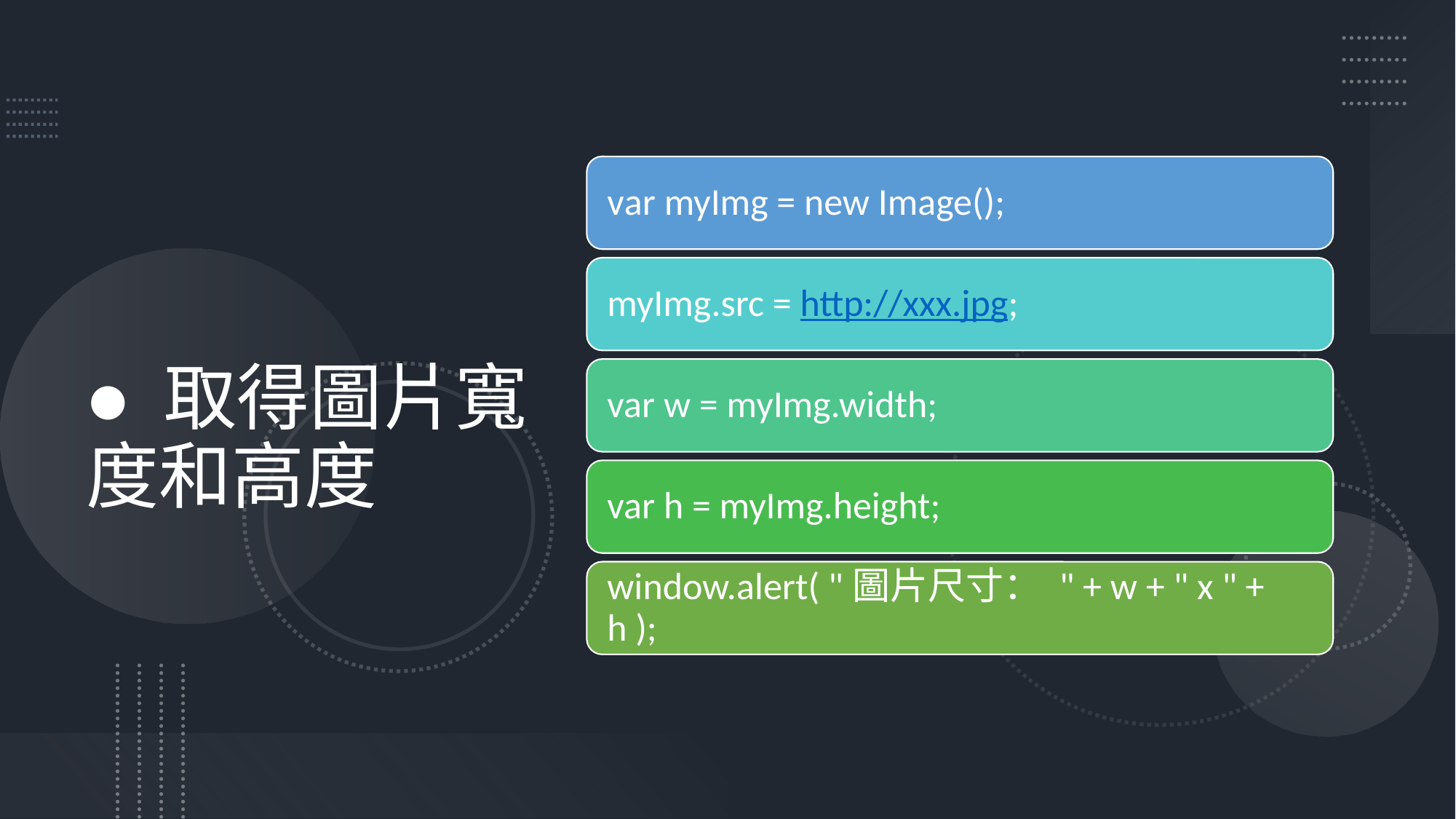

# ● 取得圖片寬度和高度
var myImg = new Image();
myImg.src = http://xxx.jpg;
var w = myImg.width;
var h = myImg.height;
window.alert( "圖片尺寸： " + w + " x " + h );